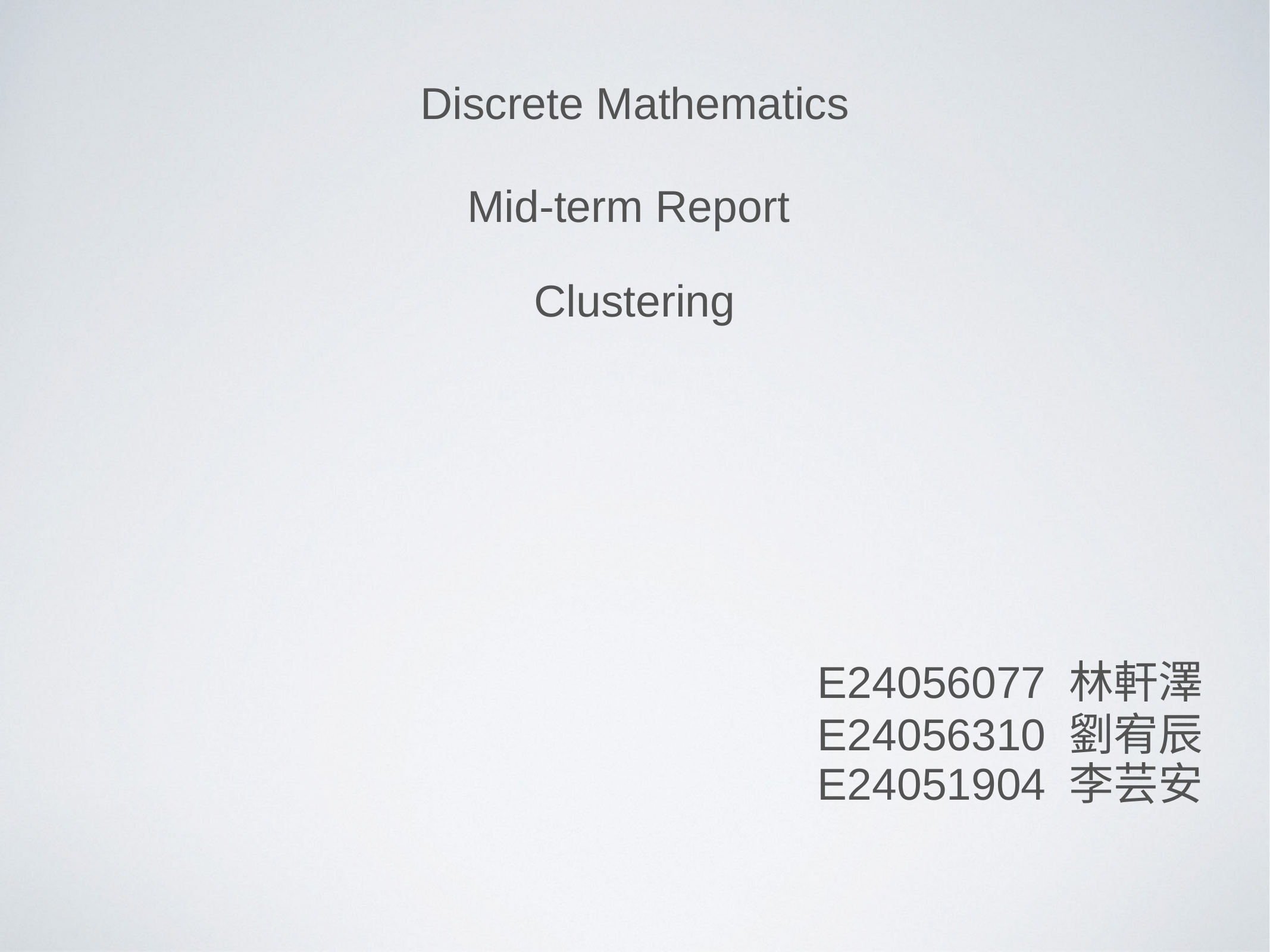

Discrete Mathematics
Mid-term Report
Clustering
E24056077 林軒澤
E24056310 劉宥辰
E24051904 李芸安